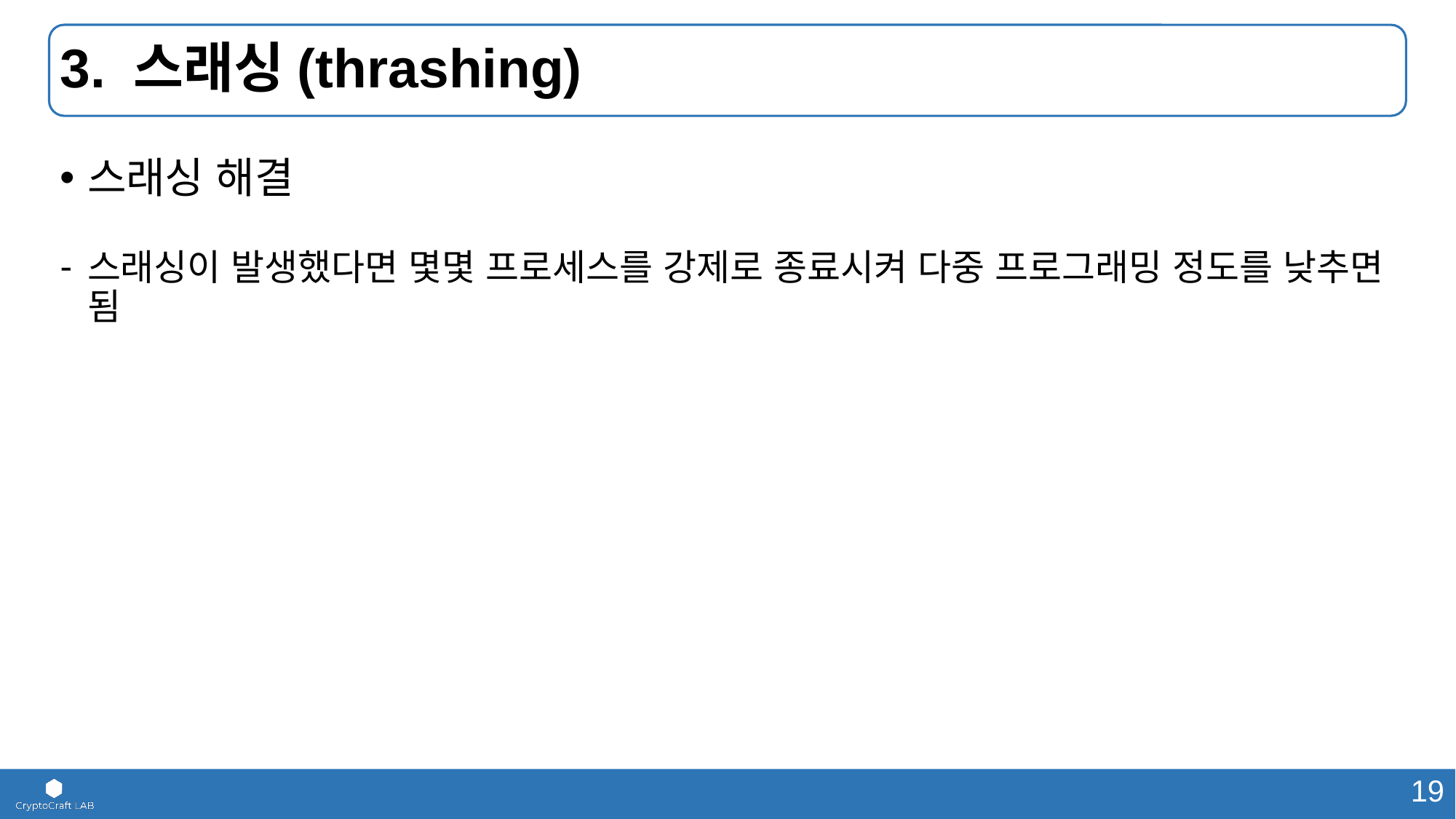

# 3. 스래싱(thrashing)
스래싱 해결

스래싱이 발생했다면 몇몇 프로세스를 강제로 종료시켜 다중 프로그래밍 정도를 낮추면 됨